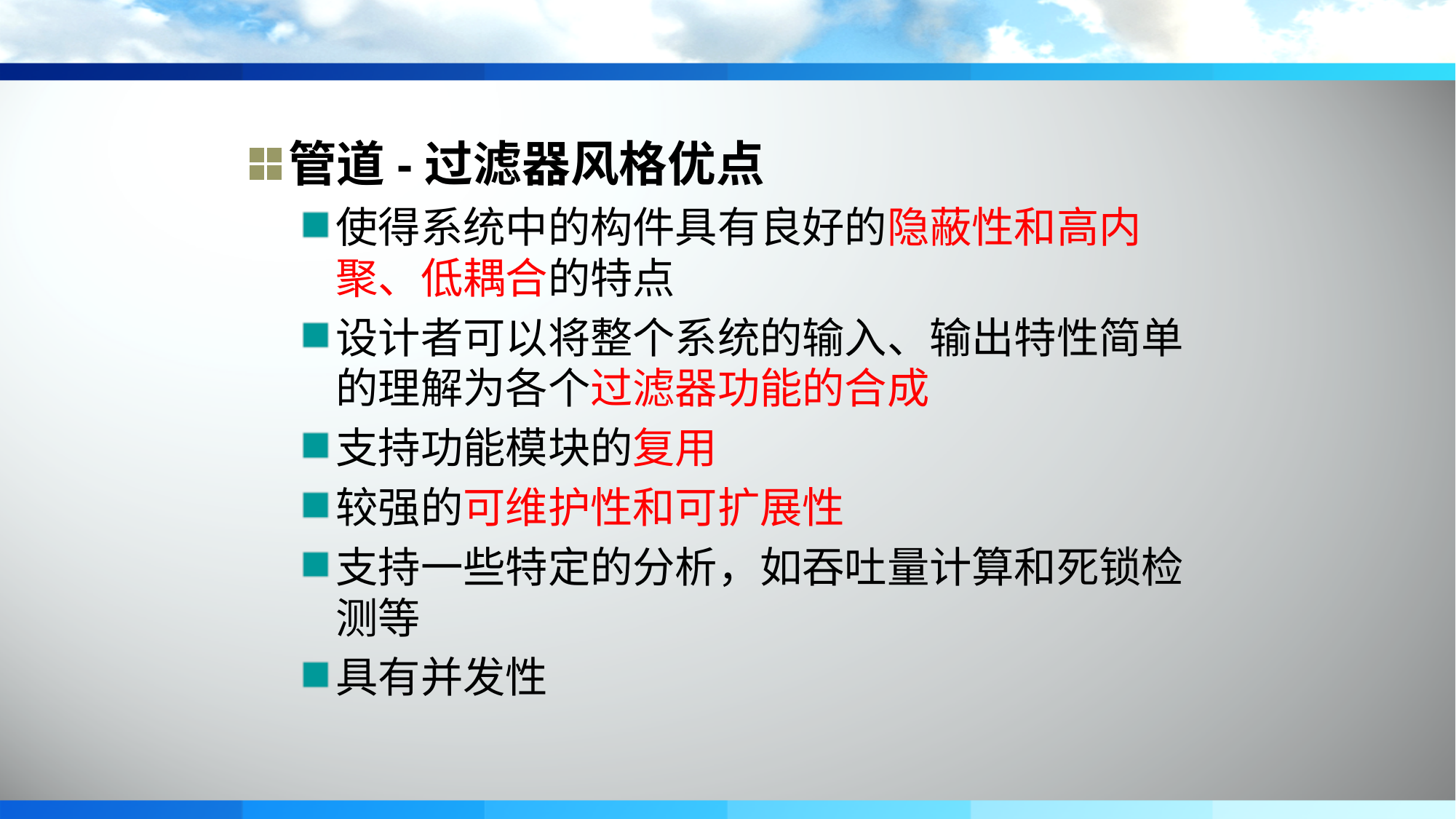

管道-过滤器风格优点
使得系统中的构件具有良好的隐蔽性和高内聚、低耦合的特点
设计者可以将整个系统的输入、输出特性简单的理解为各个过滤器功能的合成
支持功能模块的复用
较强的可维护性和可扩展性
支持一些特定的分析，如吞吐量计算和死锁检测等
具有并发性